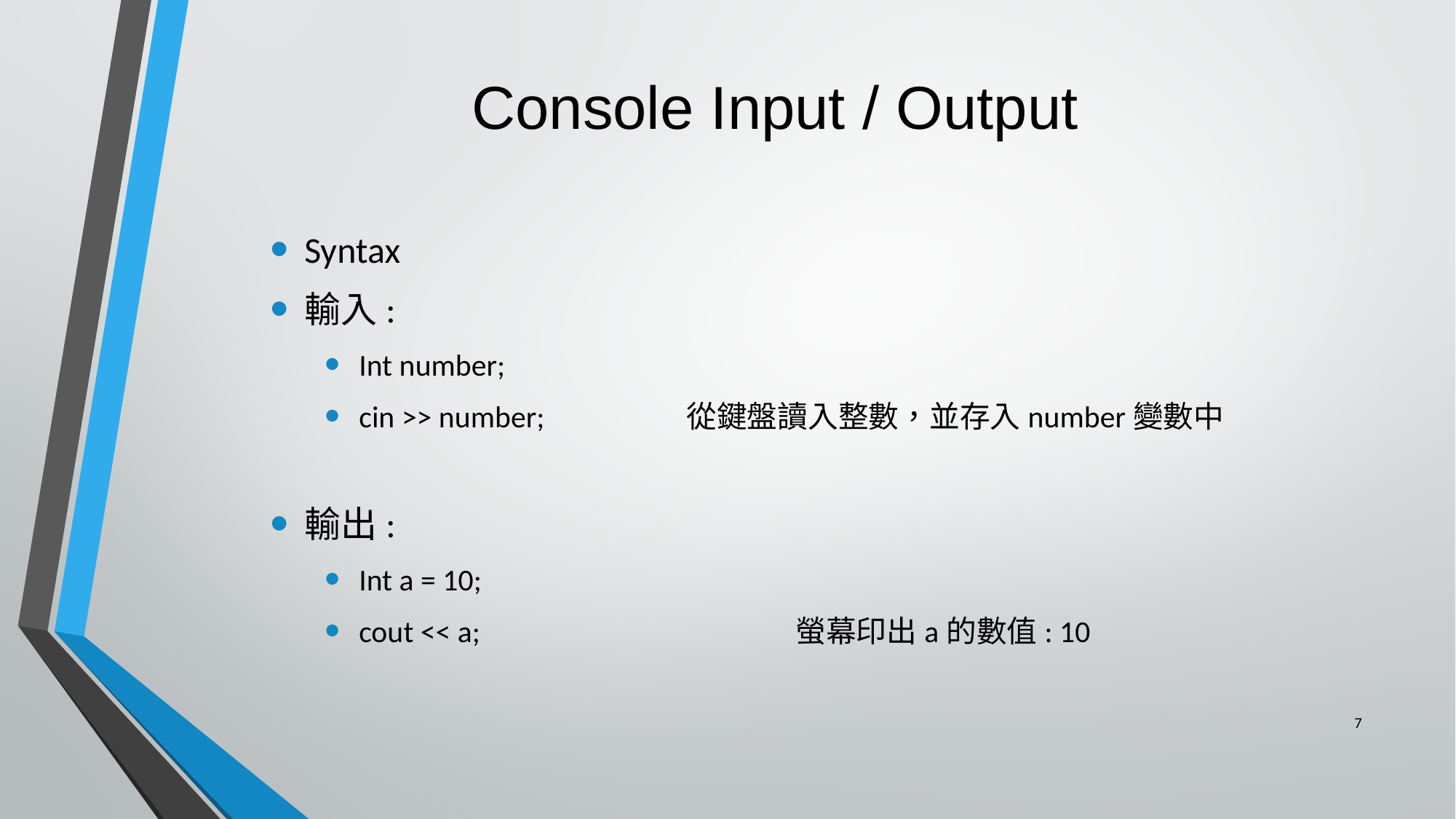

# Console Input / Output
Syntax
輸入:
Int number;
cin >> number;		從鍵盤讀入整數，並存入number變數中

輸出:
Int a = 10;
cout << a;			螢幕印出a的數值: 10
7